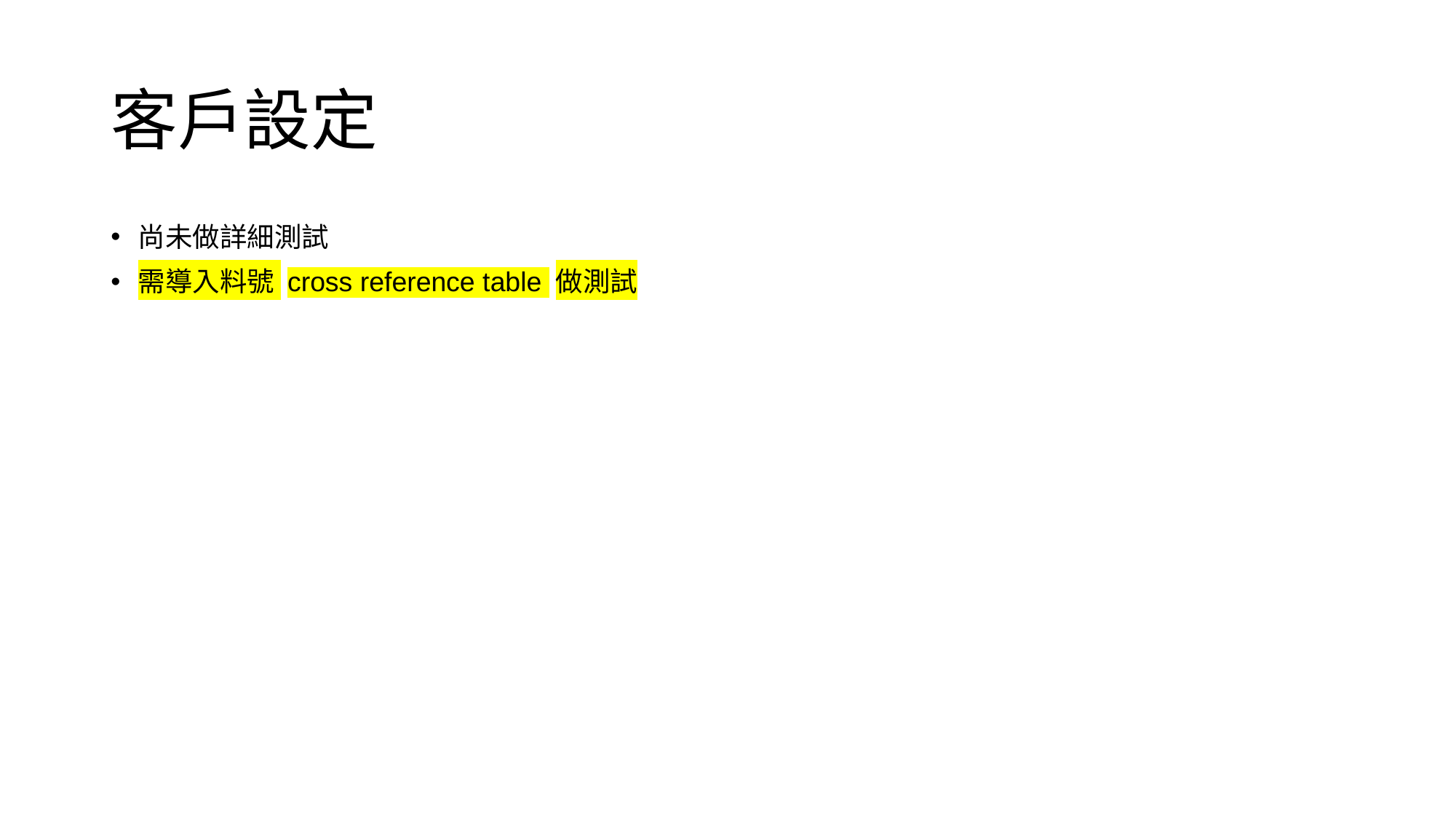

# 客戶設定
尚未做詳細測試
需導入料號 cross reference table 做測試